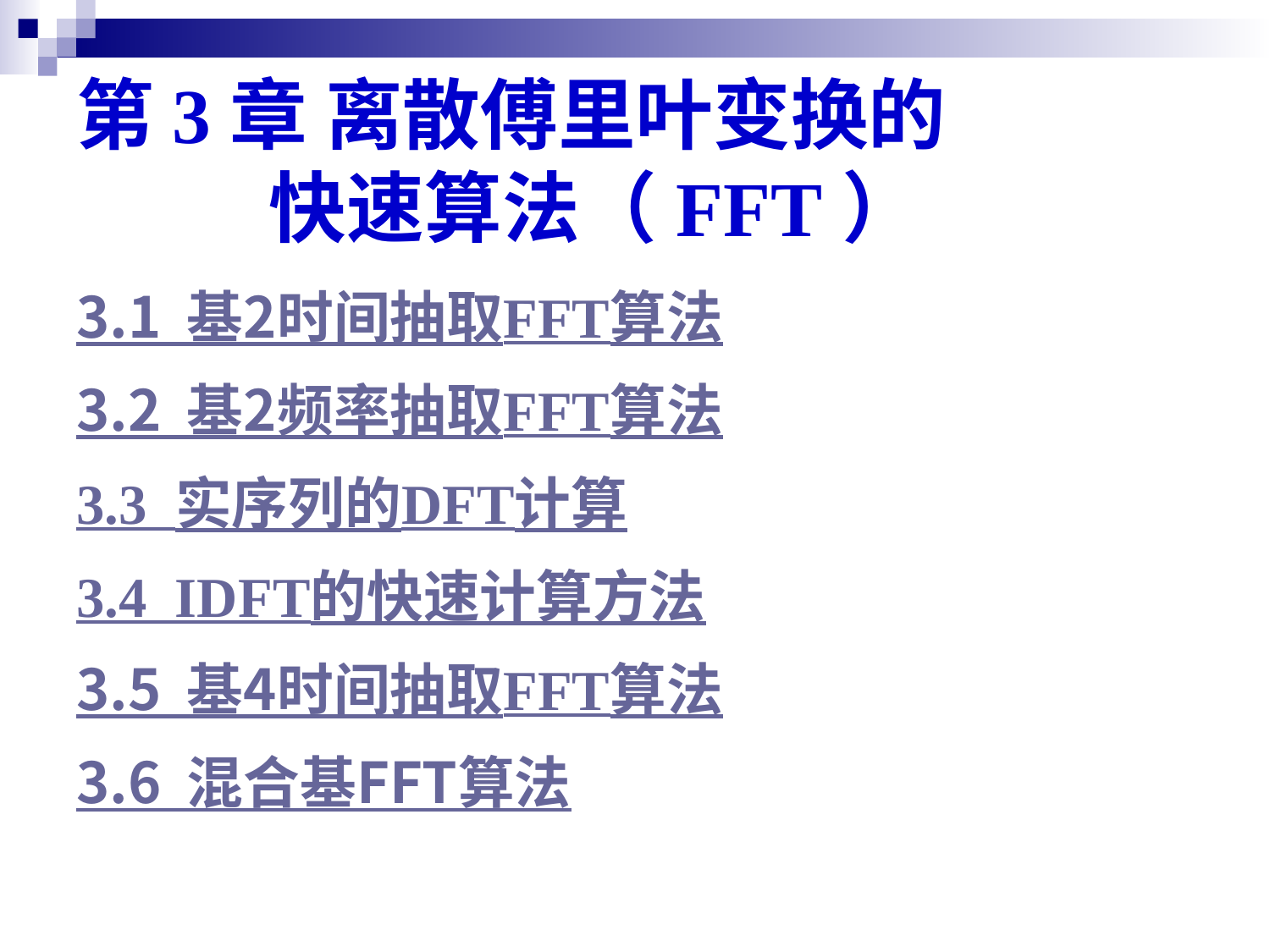

第3章 离散傅里叶变换的
           快速算法（FFT）
3.1  基2时间抽取FFT算法
3.2  基2频率抽取FFT算法
3.3  实序列的DFT计算
3.4  IDFT的快速计算方法
3.5  基4时间抽取FFT算法
3.6  混合基FFT算法